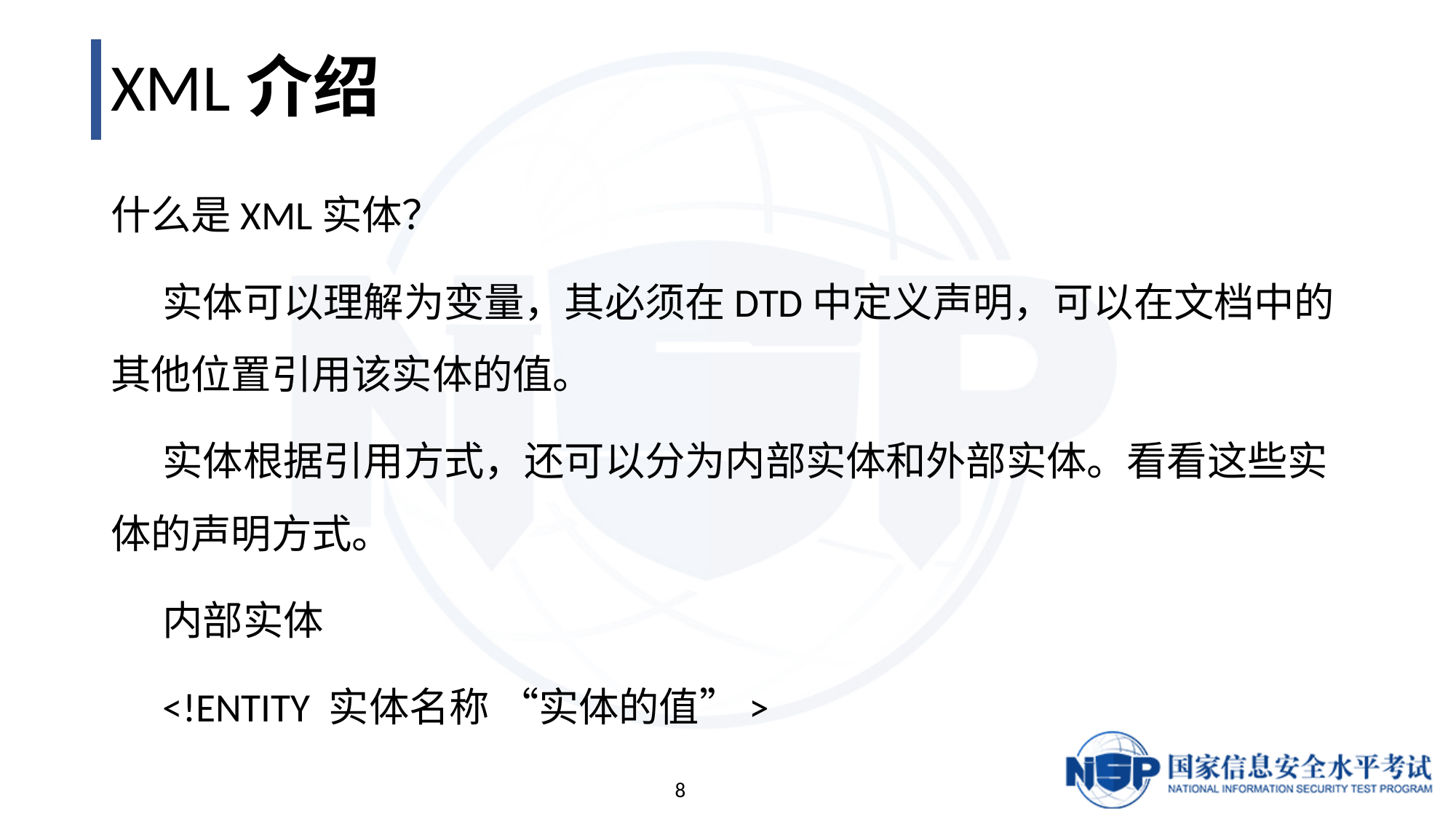

# XML介绍
什么是XML实体？
实体可以理解为变量，其必须在DTD中定义声明，可以在文档中的其他位置引用该实体的值。
实体根据引用方式，还可以分为内部实体和外部实体。看看这些实体的声明方式。
内部实体
<!ENTITY 实体名称 “实体的值”>